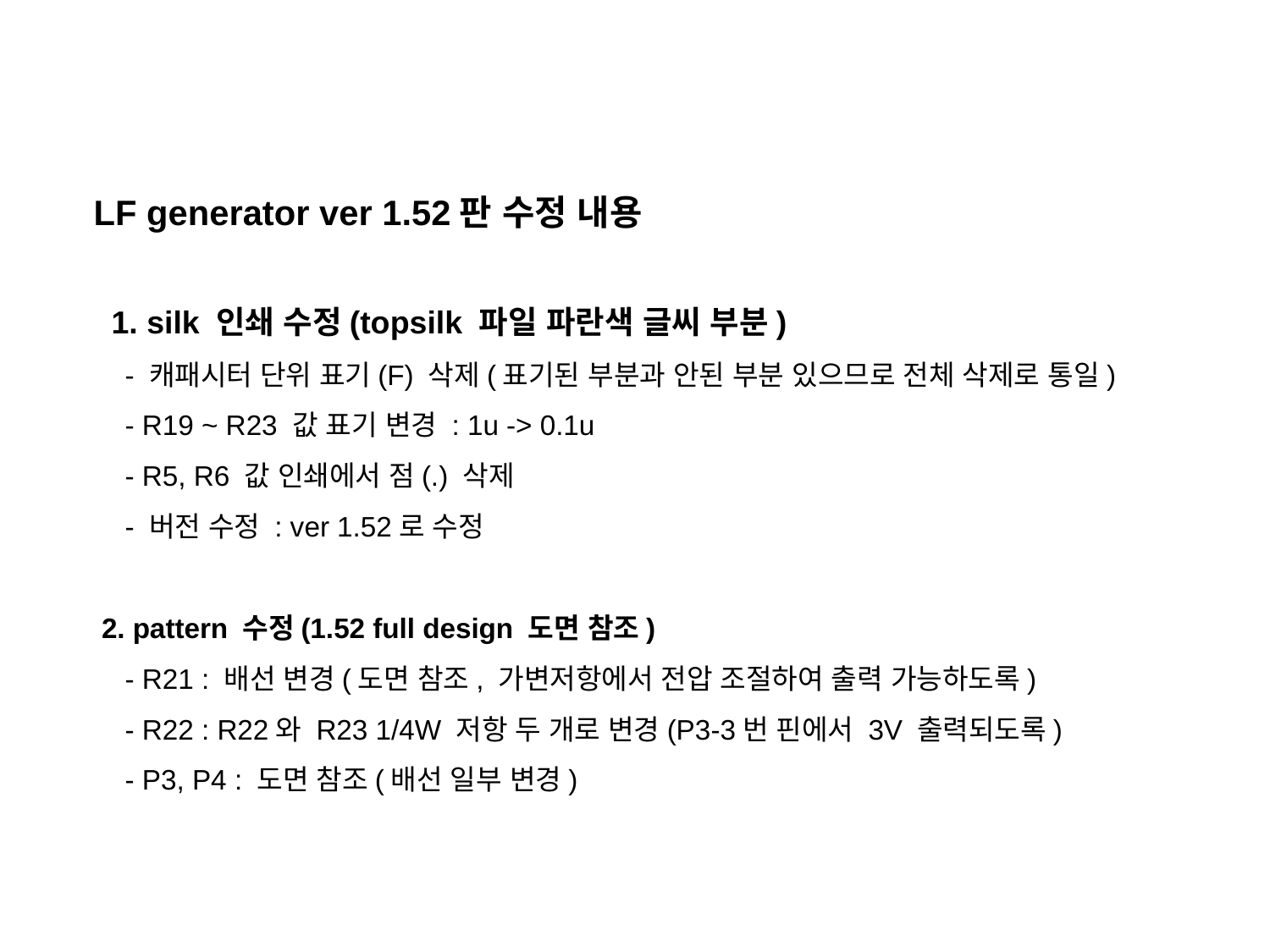

LF generator ver 1.52판 수정 내용

  1. silk 인쇄 수정(topsilk 파일 파란색 글씨 부분)
    - 캐패시터 단위 표기(F) 삭제(표기된 부분과 안된 부분 있으므로 전체 삭제로 통일)
    - R19 ~ R23 값 표기 변경 : 1u -> 0.1u
    - R5, R6 값 인쇄에서 점(.) 삭제
    - 버전 수정 : ver 1.52로 수정

 2. pattern 수정(1.52 full design 도면 참조)
    - R21 : 배선 변경(도면 참조, 가변저항에서 전압 조절하여 출력 가능하도록)
    - R22 : R22와 R23 1/4W 저항 두 개로 변경(P3-3번 핀에서 3V 출력되도록)
    - P3, P4 : 도면 참조(배선 일부 변경)